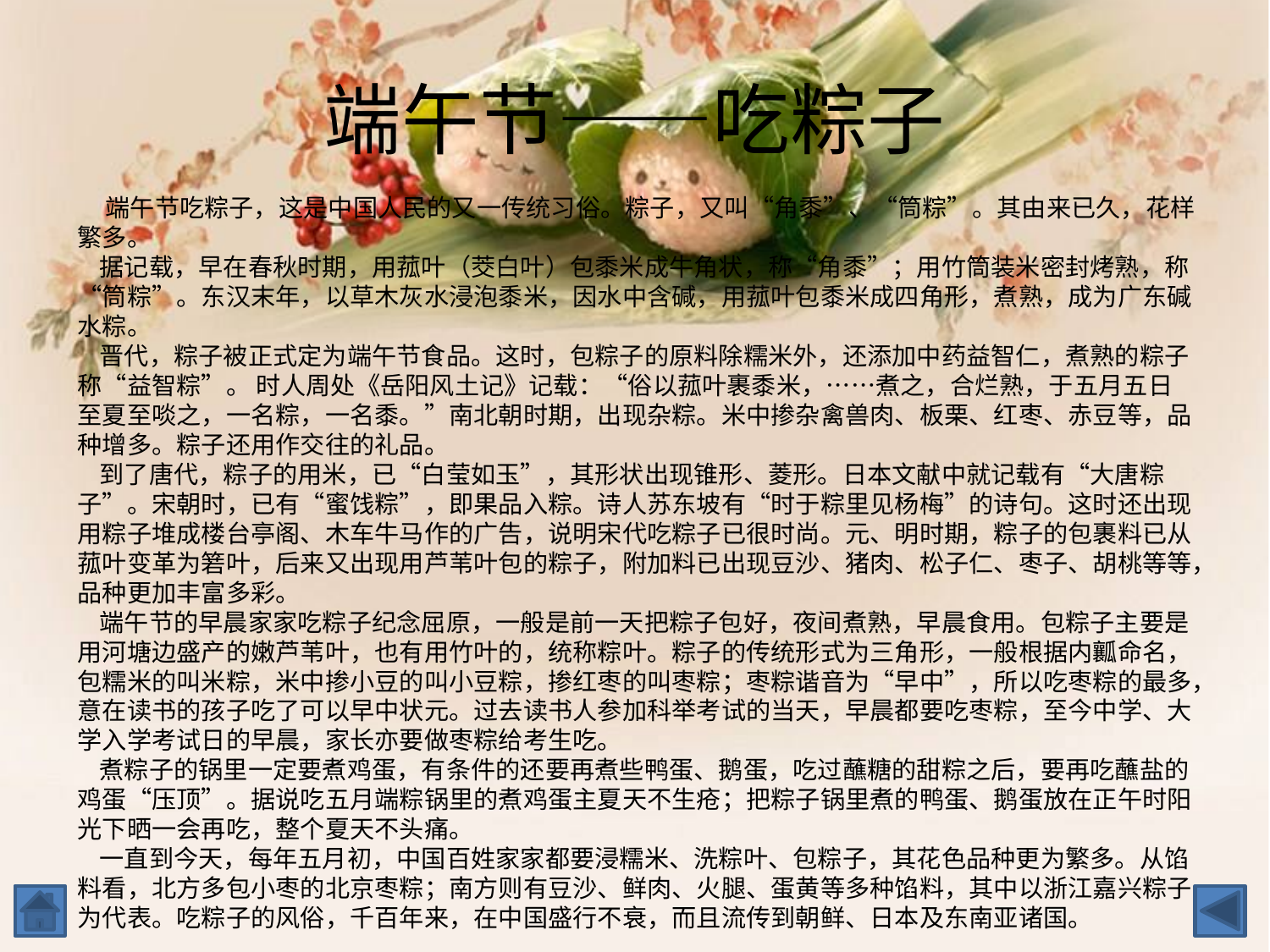

# 端午节——吃粽子
    端午节吃粽子，这是中国人民的又一传统习俗。粽子，又叫“角黍”、“筒粽”。其由来已久，花样繁多。
    据记载，早在春秋时期，用菰叶（茭白叶）包黍米成牛角状，称“角黍”；用竹筒装米密封烤熟，称“筒粽”。东汉末年，以草木灰水浸泡黍米，因水中含碱，用菰叶包黍米成四角形，煮熟，成为广东碱水粽。
    晋代，粽子被正式定为端午节食品。这时，包粽子的原料除糯米外，还添加中药益智仁，煮熟的粽子称“益智粽”。 时人周处《岳阳风土记》记载：“俗以菰叶裹黍米，……煮之，合烂熟，于五月五日至夏至啖之，一名粽，一名黍。”南北朝时期，出现杂粽。米中掺杂禽兽肉、板栗、红枣、赤豆等，品种增多。粽子还用作交往的礼品。
    到了唐代，粽子的用米，已“白莹如玉”，其形状出现锥形、菱形。日本文献中就记载有“大唐粽子”。宋朝时，已有“蜜饯粽”，即果品入粽。诗人苏东坡有“时于粽里见杨梅”的诗句。这时还出现用粽子堆成楼台亭阁、木车牛马作的广告，说明宋代吃粽子已很时尚。元、明时期，粽子的包裹料已从菰叶变革为箬叶，后来又出现用芦苇叶包的粽子，附加料已出现豆沙、猪肉、松子仁、枣子、胡桃等等，品种更加丰富多彩。
    端午节的早晨家家吃粽子纪念屈原，一般是前一天把粽子包好，夜间煮熟，早晨食用。包粽子主要是用河塘边盛产的嫩芦苇叶，也有用竹叶的，统称粽叶。粽子的传统形式为三角形，一般根据内瓤命名，包糯米的叫米粽，米中掺小豆的叫小豆粽，掺红枣的叫枣粽；枣粽谐音为“早中”，所以吃枣粽的最多，意在读书的孩子吃了可以早中状元。过去读书人参加科举考试的当天，早晨都要吃枣粽，至今中学、大学入学考试日的早晨，家长亦要做枣粽给考生吃。
    煮粽子的锅里一定要煮鸡蛋，有条件的还要再煮些鸭蛋、鹅蛋，吃过蘸糖的甜粽之后，要再吃蘸盐的鸡蛋“压顶”。据说吃五月端粽锅里的煮鸡蛋主夏天不生疮；把粽子锅里煮的鸭蛋、鹅蛋放在正午时阳光下晒一会再吃，整个夏天不头痛。
    一直到今天，每年五月初，中国百姓家家都要浸糯米、洗粽叶、包粽子，其花色品种更为繁多。从馅料看，北方多包小枣的北京枣粽；南方则有豆沙、鲜肉、火腿、蛋黄等多种馅料，其中以浙江嘉兴粽子为代表。吃粽子的风俗，千百年来，在中国盛行不衰，而且流传到朝鲜、日本及东南亚诸国。